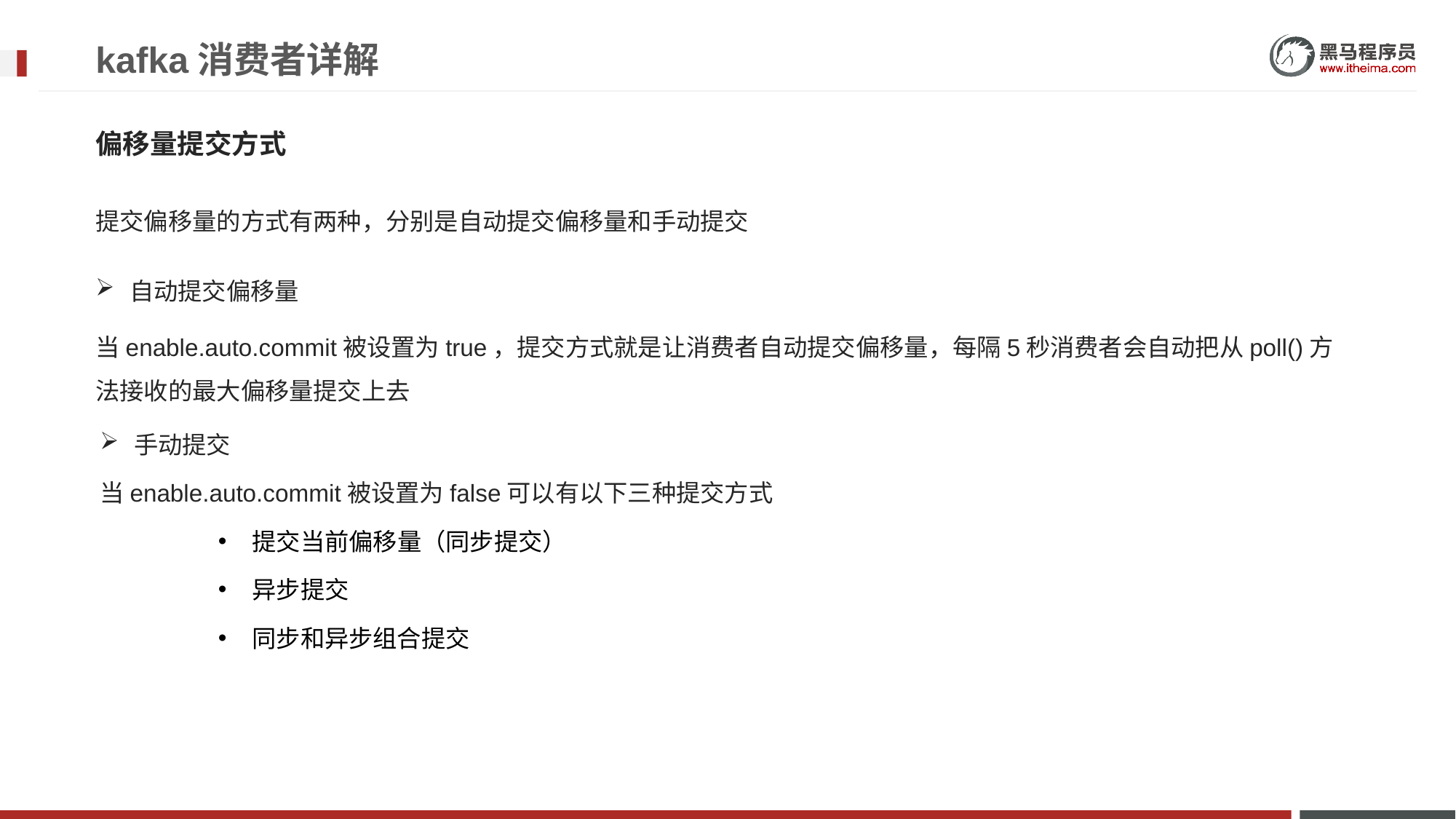

# kafka消费者详解
偏移量提交方式
提交偏移量的方式有两种，分别是自动提交偏移量和手动提交
自动提交偏移量
当enable.auto.commit被设置为true，提交方式就是让消费者自动提交偏移量，每隔5秒消费者会自动把从poll()方法接收的最大偏移量提交上去
手动提交
当enable.auto.commit被设置为false可以有以下三种提交方式
提交当前偏移量（同步提交）
异步提交
同步和异步组合提交